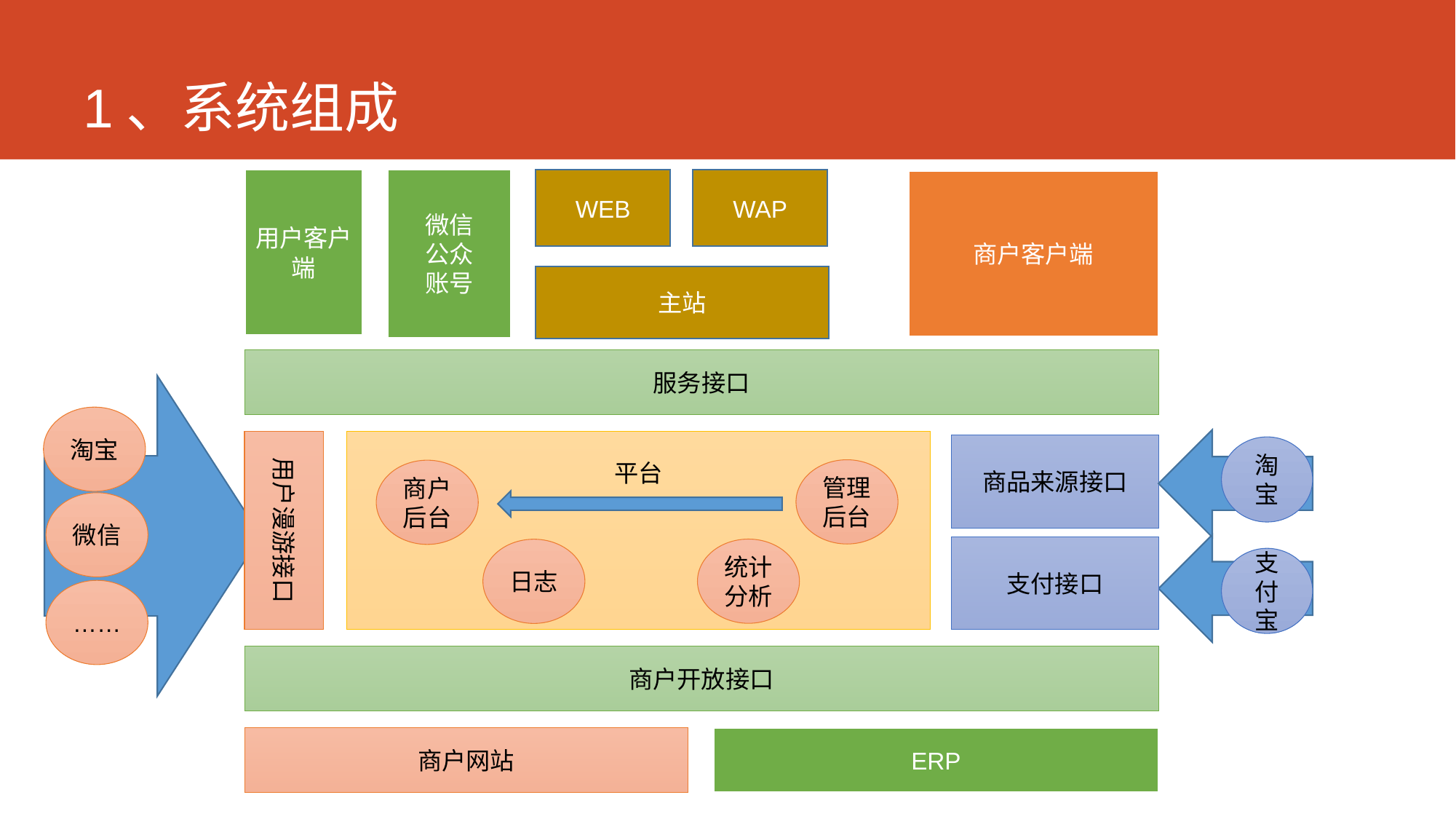

# 1、系统组成
用户客户端
微信
公众
账号
WAP
WEB
商户客户端
主站
服务接口

淘宝

用户漫游接口
平台

商品来源接口
淘宝
管理后台
商户后台

微信

支付接口
统计分析
日志
支付宝
……
商户开放接口
商户网站
ERP